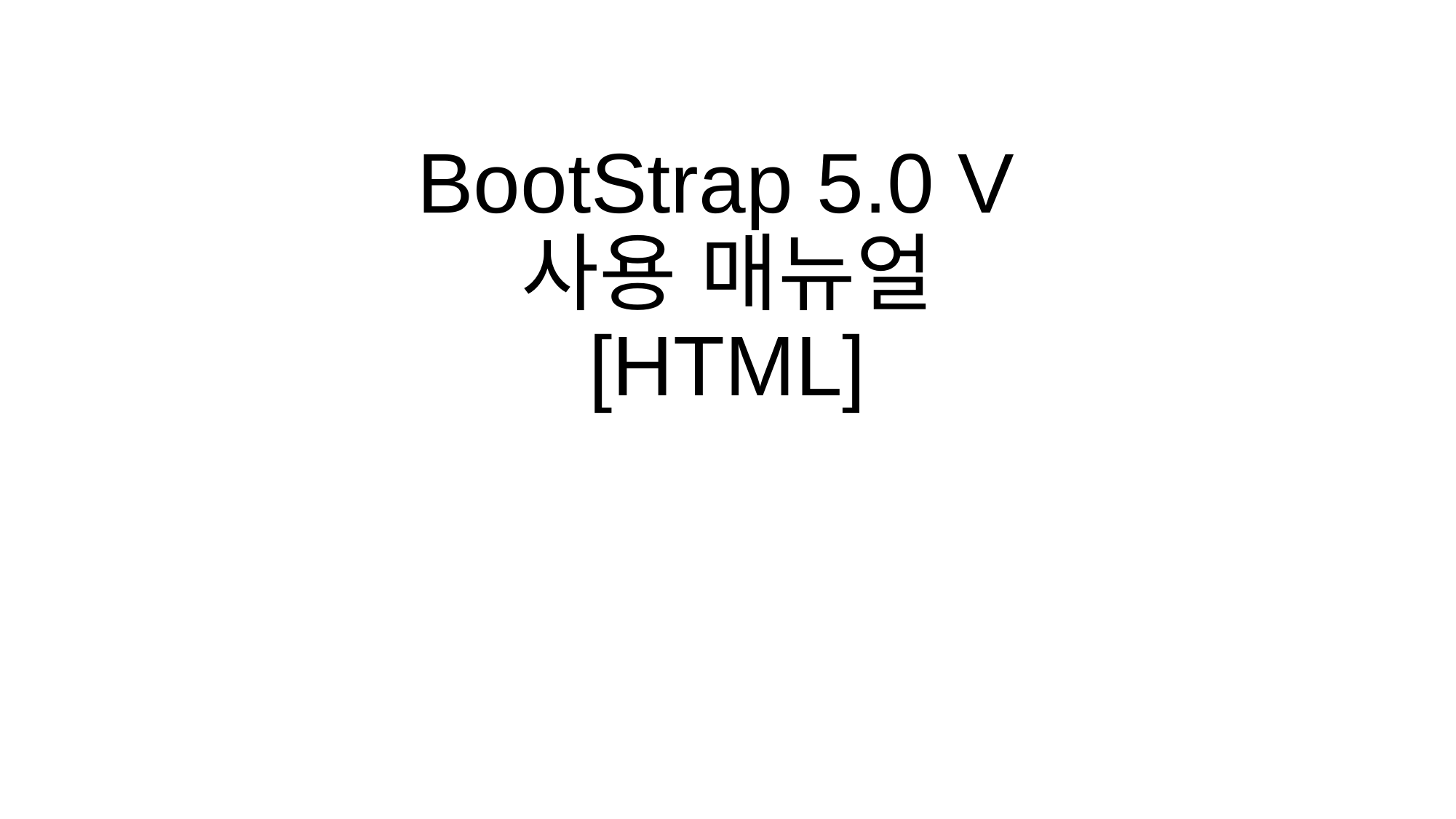

# BootStrap 5.0 V 사용 매뉴얼 [HTML]